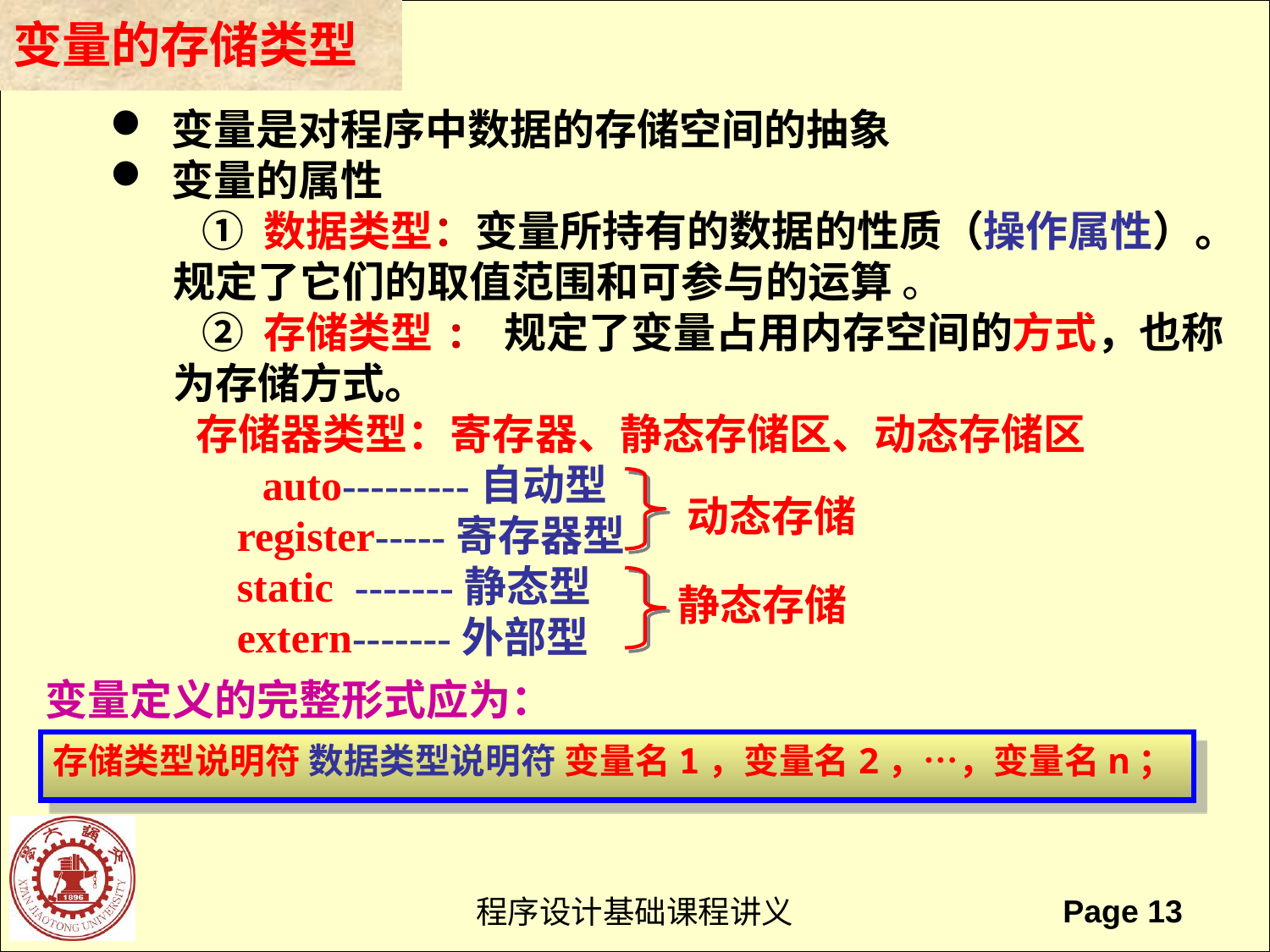

变量的存储类型
 变量是对程序中数据的存储空间的抽象
 变量的属性
   ① 数据类型：变量所持有的数据的性质（操作属性）。规定了它们的取值范围和可参与的运算 。
   ② 存储类型: 规定了变量占用内存空间的方式，也称为存储方式。
        存储器类型：寄存器、静态存储区、动态存储区
      auto---------自动型
            register-----寄存器型
            static  -------静态型
            extern-------外部型

动态存储

静态存储
变量定义的完整形式应为：
存储类型说明符 数据类型说明符 变量名1，变量名2，…，变量名n；